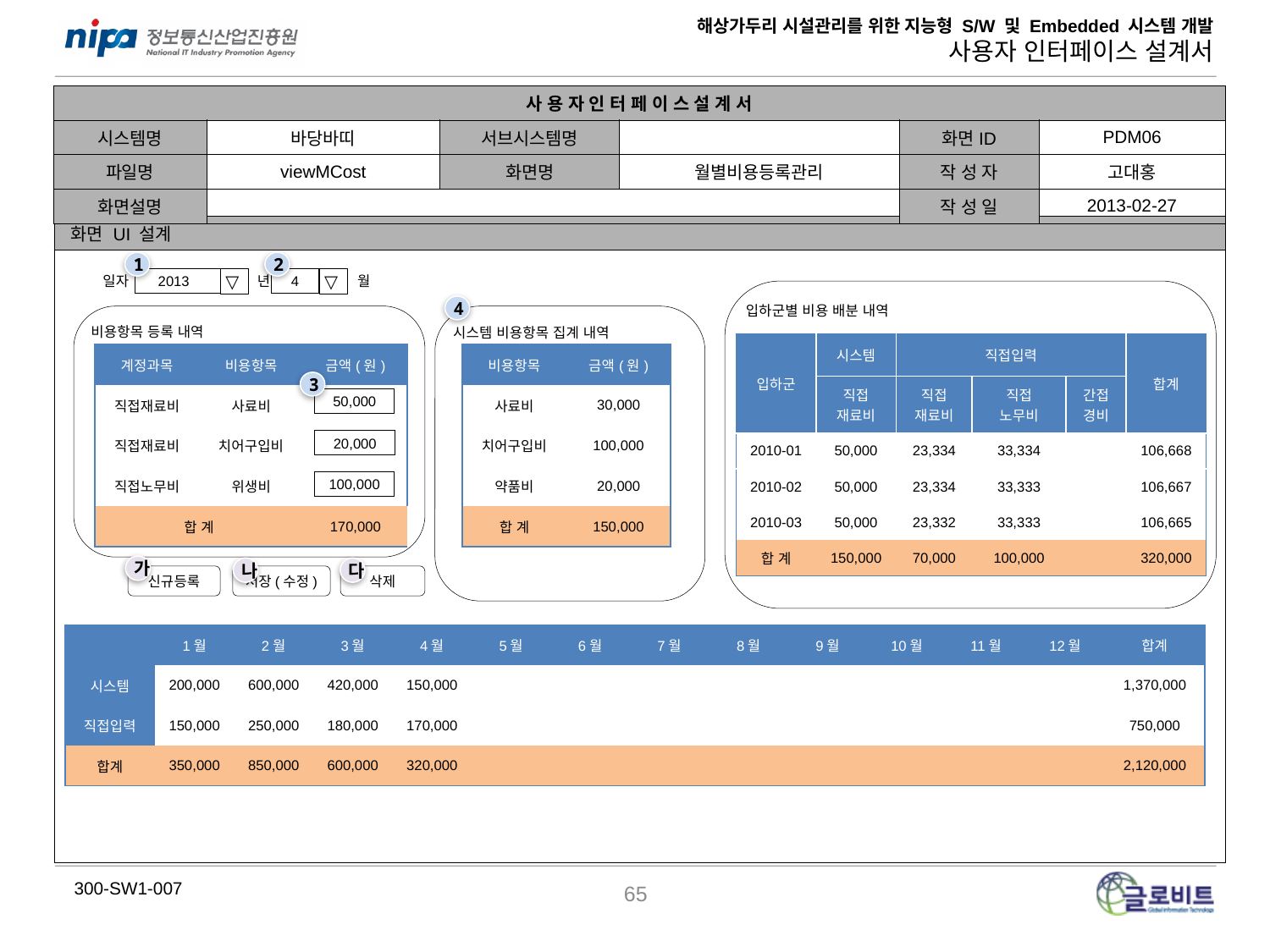

| 사 용 자 인 터 페 이 스 설 계 서 |  |  |  |  |  |
| --- | --- | --- | --- | --- | --- |
| 시스템명 | 바당바띠 | 서브시스템명 |  | 화면ID | PDM06 |
| 파일명 | viewMCost | 화면명 | 월별비용등록관리 | 작 성 자 | 고대홍 |
| 화면설명 |  |  |  | 작 성 일 | 2013-02-27 |
| 화면 UI 설계 |
| --- |
|  |
1
2
일자
년
월
2013
▽
4
▽
입하군별 비용 배분 내역
4
비용항목 등록 내역
시스템 비용항목 집계 내역
| 입하군 | 시스템 | 직접입력 |  |  | 합계 |
| --- | --- | --- | --- | --- | --- |
|  | 직접 재료비 | 직접 재료비 | 직접 노무비 | 간접 경비 |  |
| 2010-01 | 50,000 | 23,334 | 33,334 |  | 106,668 |
| 2010-02 | 50,000 | 23,334 | 33,333 |  | 106,667 |
| 2010-03 | 50,000 | 23,332 | 33,333 |  | 106,665 |
| 합 계 | 150,000 | 70,000 | 100,000 |  | 320,000 |
| 계정과목 | 비용항목 | 금액(원) |
| --- | --- | --- |
| 직접재료비 | 사료비 |  |
| 직접재료비 | 치어구입비 |  |
| 직접노무비 | 위생비 |  |
| 합 계 |  | 170,000 |
| 비용항목 | 금액(원) |
| --- | --- |
| 사료비 | 30,000 |
| 치어구입비 | 100,000 |
| 약품비 | 20,000 |
| 합 계 | 150,000 |
3
50,000
20,000
100,000
가
나
다
신규등록
저장(수정)
삭제
|  | 1월 | 2월 | 3월 | 4월 | 5월 | 6월 | 7월 | 8월 | 9월 | 10월 | 11월 | 12월 | 합계 |
| --- | --- | --- | --- | --- | --- | --- | --- | --- | --- | --- | --- | --- | --- |
| 시스템 | 200,000 | 600,000 | 420,000 | 150,000 |  |  |  |  |  |  |  |  | 1,370,000 |
| 직접입력 | 150,000 | 250,000 | 180,000 | 170,000 |  |  |  |  |  |  |  |  | 750,000 |
| 합계 | 350,000 | 850,000 | 600,000 | 320,000 |  |  |  |  |  |  |  |  | 2,120,000 |